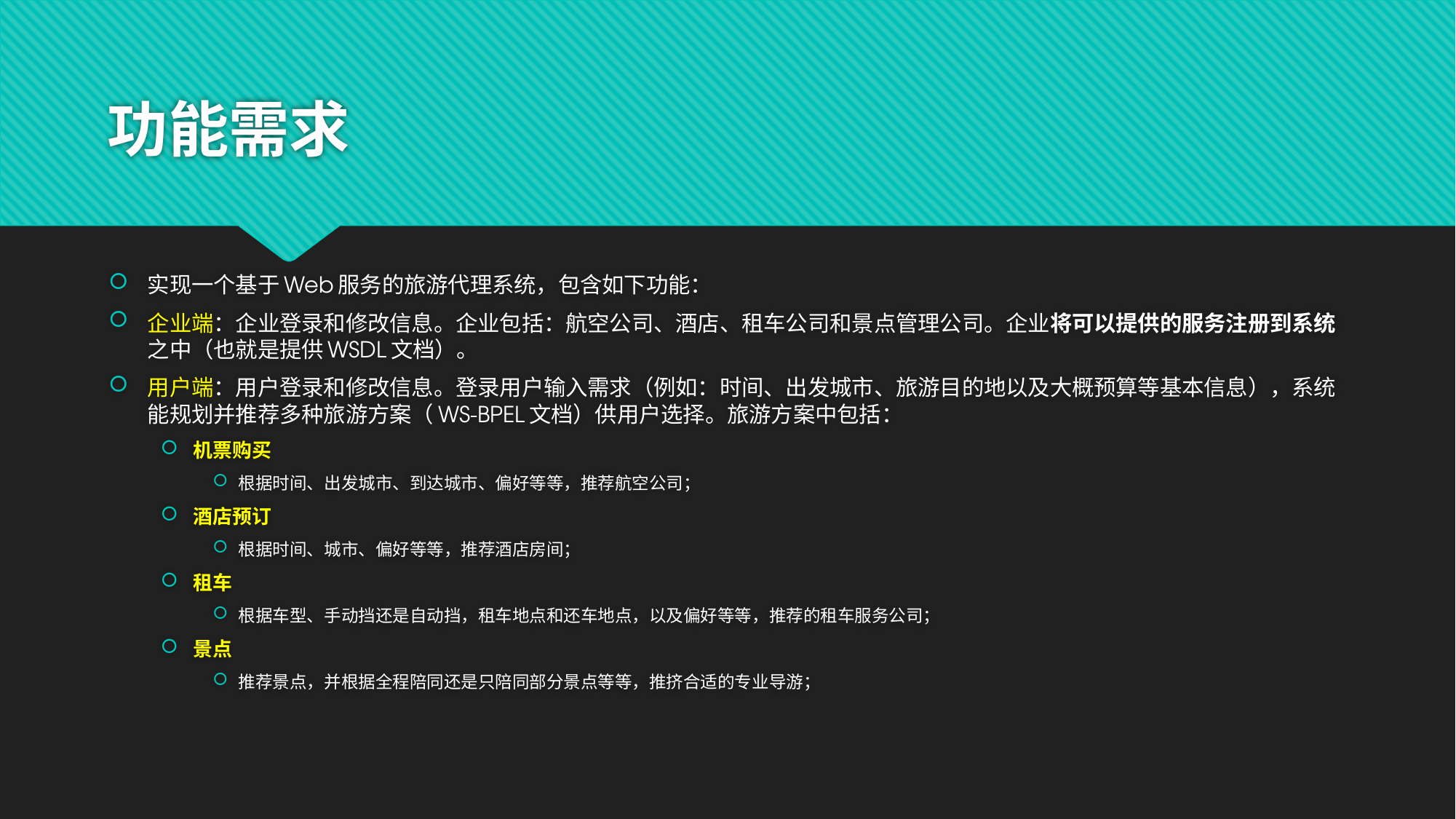

# 功能需求
实现一个基于Web服务的旅游代理系统，包含如下功能：
企业端：企业登录和修改信息。企业包括：航空公司、酒店、租车公司和景点管理公司。企业将可以提供的服务注册到系统之中（也就是提供WSDL文档）。
用户端：用户登录和修改信息。登录用户输入需求（例如：时间、出发城市、旅游目的地以及大概预算等基本信息），系统能规划并推荐多种旅游方案（WS-BPEL文档）供用户选择。旅游方案中包括：
机票购买
根据时间、出发城市、到达城市、偏好等等，推荐航空公司；
酒店预订
根据时间、城市、偏好等等，推荐酒店房间；
租车
根据车型、手动挡还是自动挡，租车地点和还车地点，以及偏好等等，推荐的租车服务公司；
景点
推荐景点，并根据全程陪同还是只陪同部分景点等等，推挤合适的专业导游；